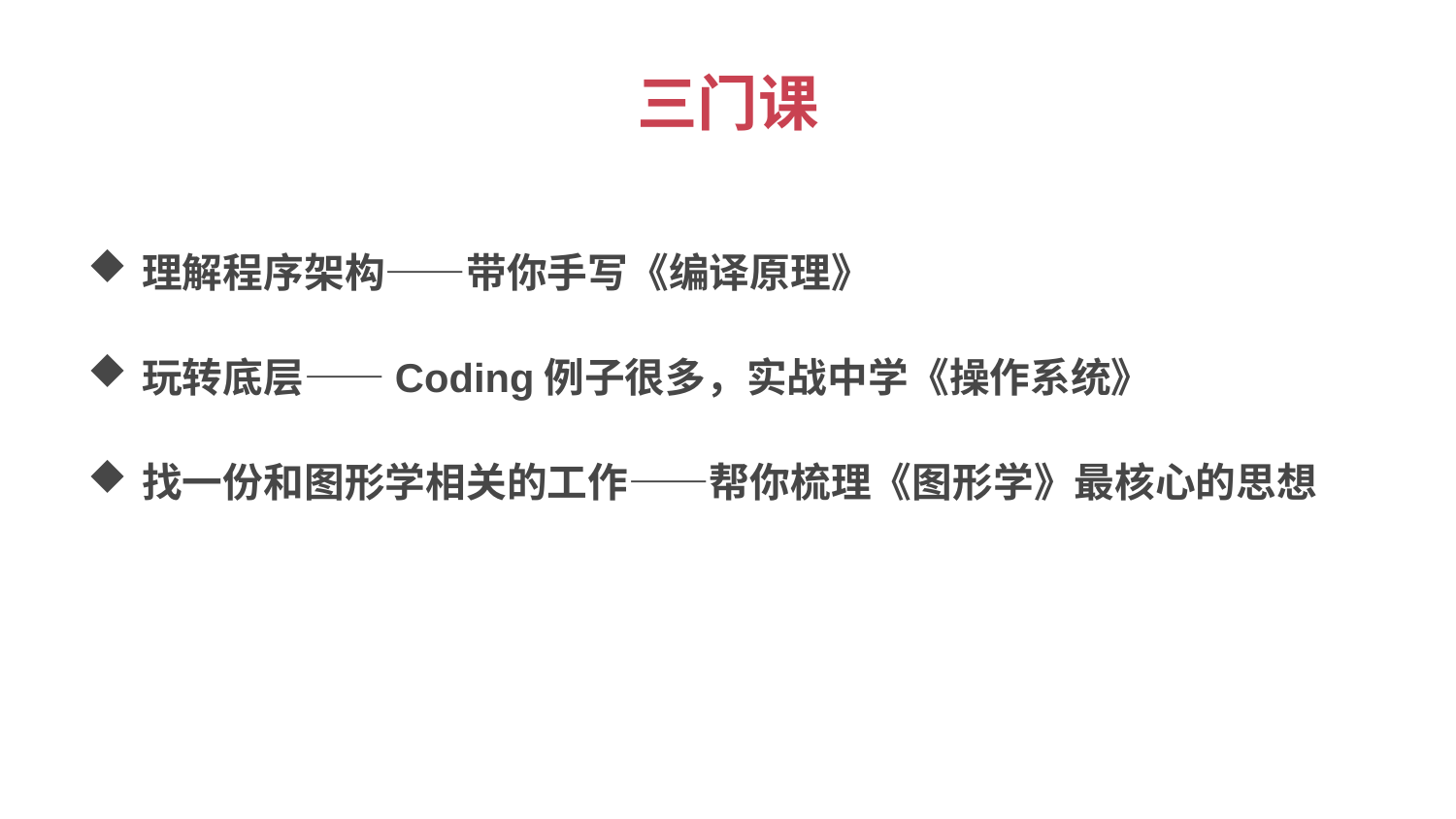

# 三门课
理解程序架构——带你手写《编译原理》
玩转底层——Coding例子很多，实战中学《操作系统》
找一份和图形学相关的工作——帮你梳理《图形学》最核心的思想